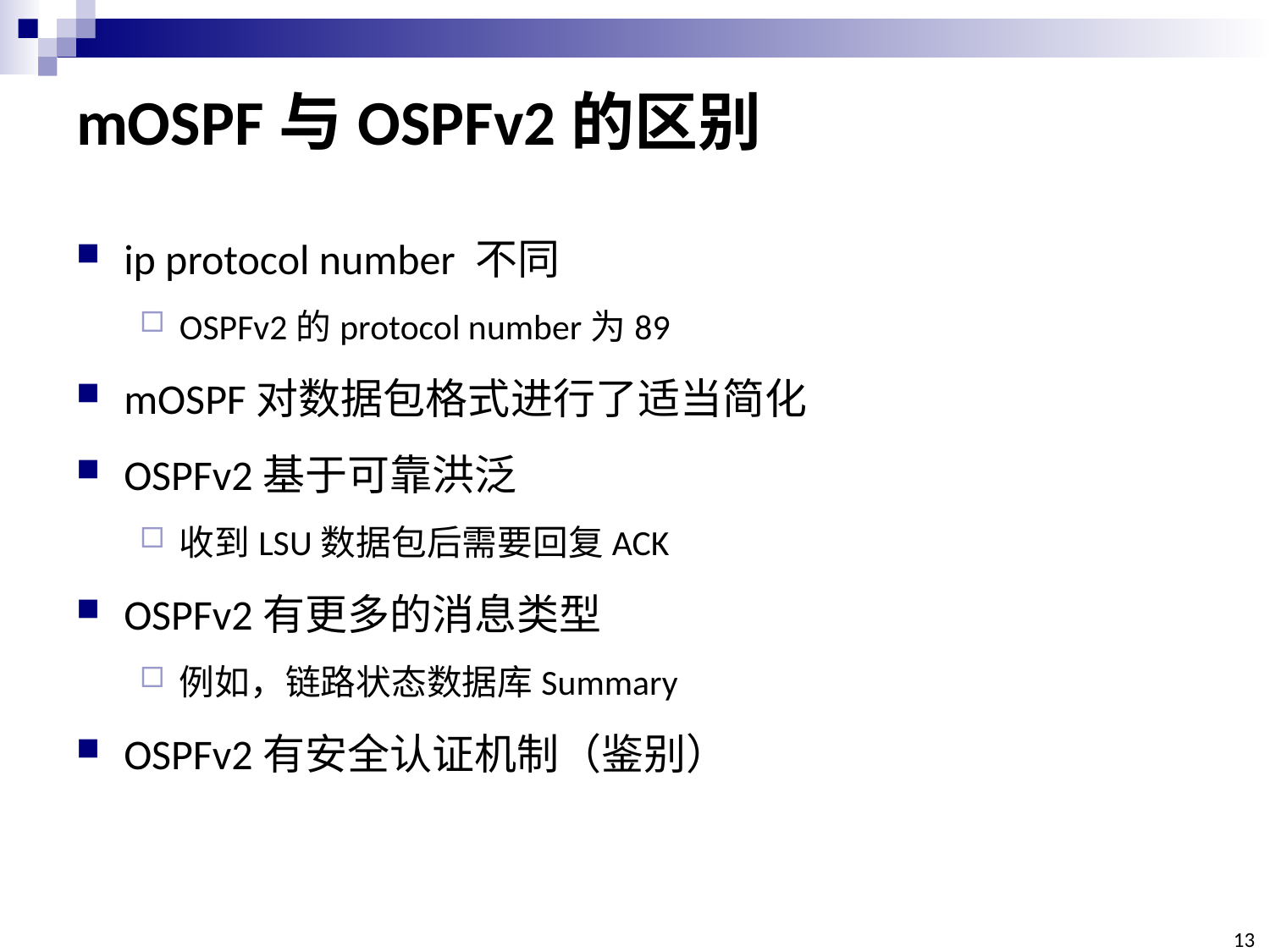

# mOSPF与OSPFv2的区别
ip protocol number 不同
OSPFv2的protocol number为89
mOSPF对数据包格式进行了适当简化
OSPFv2基于可靠洪泛
收到LSU数据包后需要回复ACK
OSPFv2有更多的消息类型
例如，链路状态数据库Summary
OSPFv2有安全认证机制（鉴别）
13